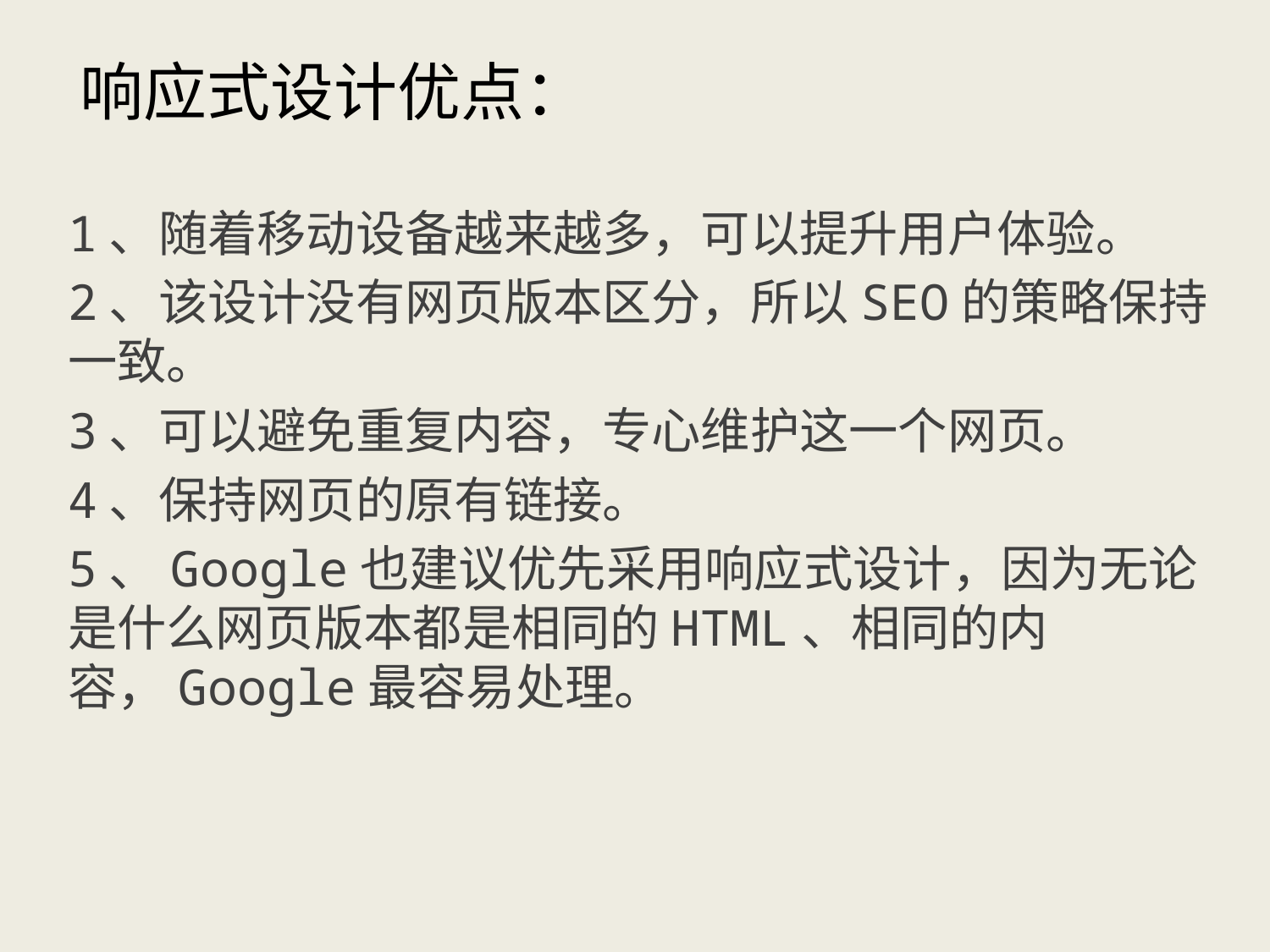

响应式设计优点：
1、随着移动设备越来越多，可以提升用户体验。
2、该设计没有网页版本区分，所以SEO的策略保持一致。
3、可以避免重复内容，专心维护这一个网页。
4、保持网页的原有链接。
5、Google也建议优先采用响应式设计，因为无论是什么网页版本都是相同的HTML、相同的内容，Google最容易处理。